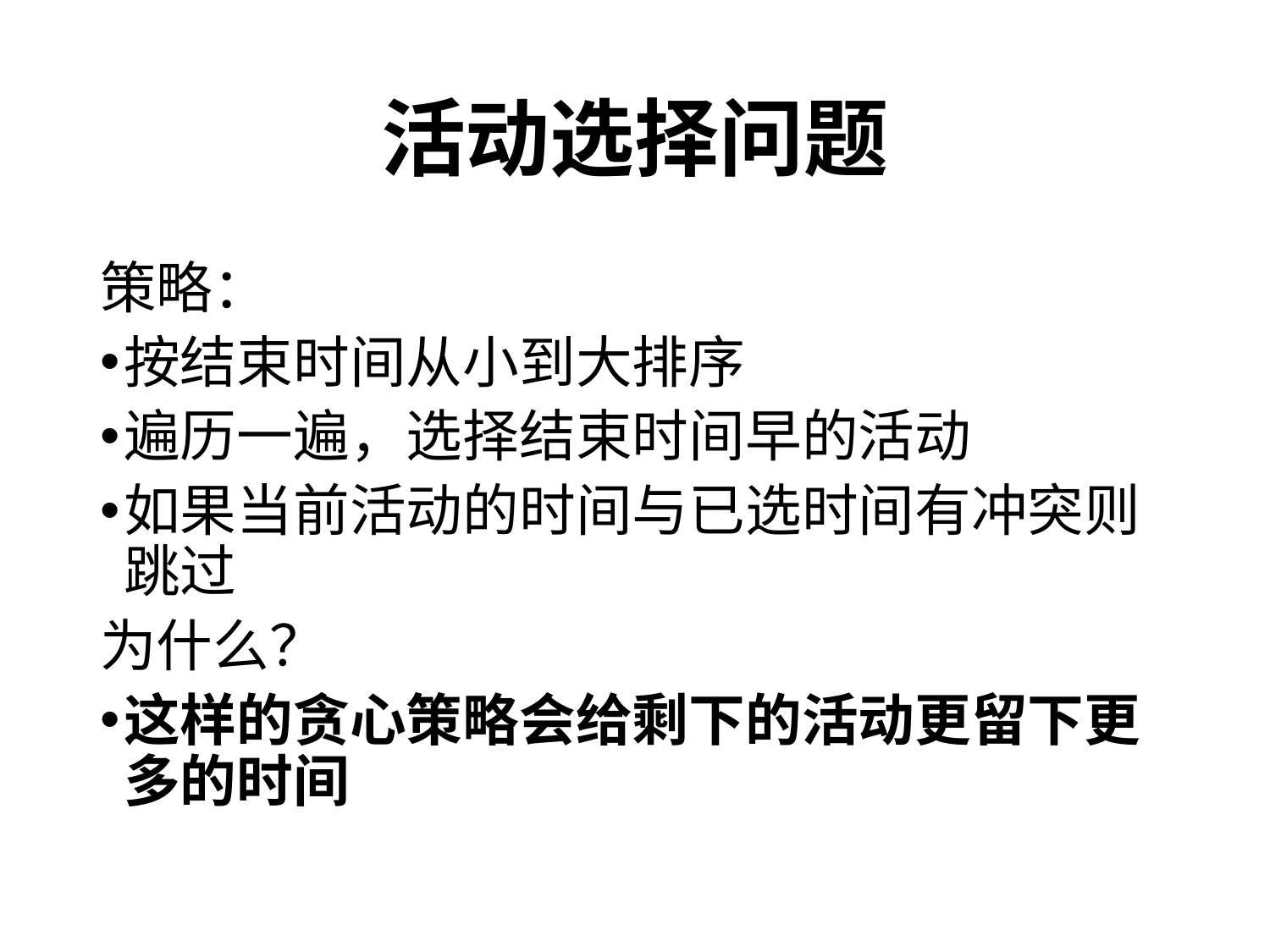

# 活动选择问题
策略：
按结束时间从小到大排序
遍历一遍，选择结束时间早的活动
如果当前活动的时间与已选时间有冲突则跳过
为什么？
这样的贪心策略会给剩下的活动更留下更多的时间